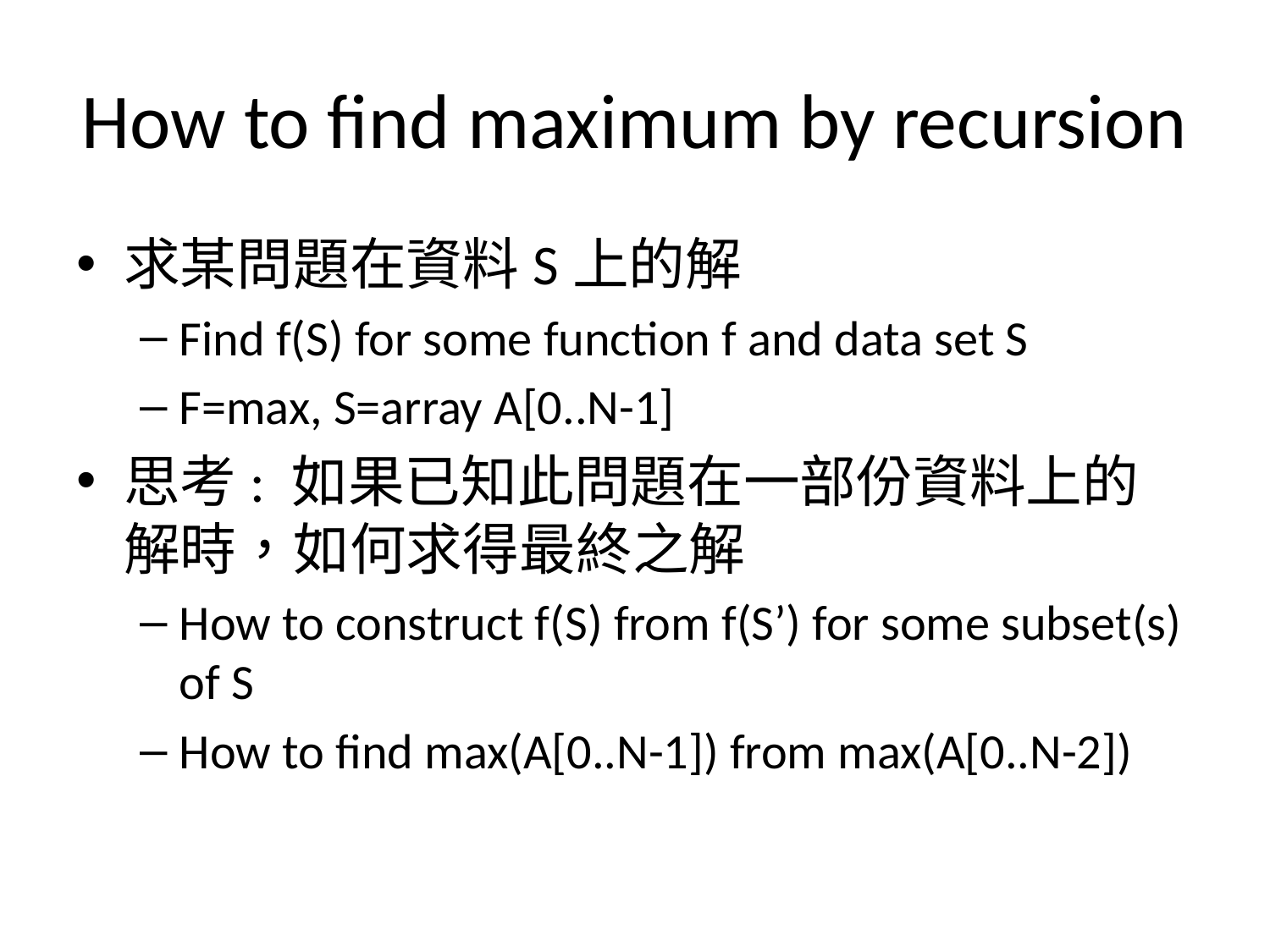

# How to find maximum by recursion
求某問題在資料S上的解
Find f(S) for some function f and data set S
F=max, S=array A[0..N-1]
思考: 如果已知此問題在一部份資料上的解時，如何求得最終之解
How to construct f(S) from f(S’) for some subset(s) of S
How to find max(A[0..N-1]) from max(A[0..N-2])